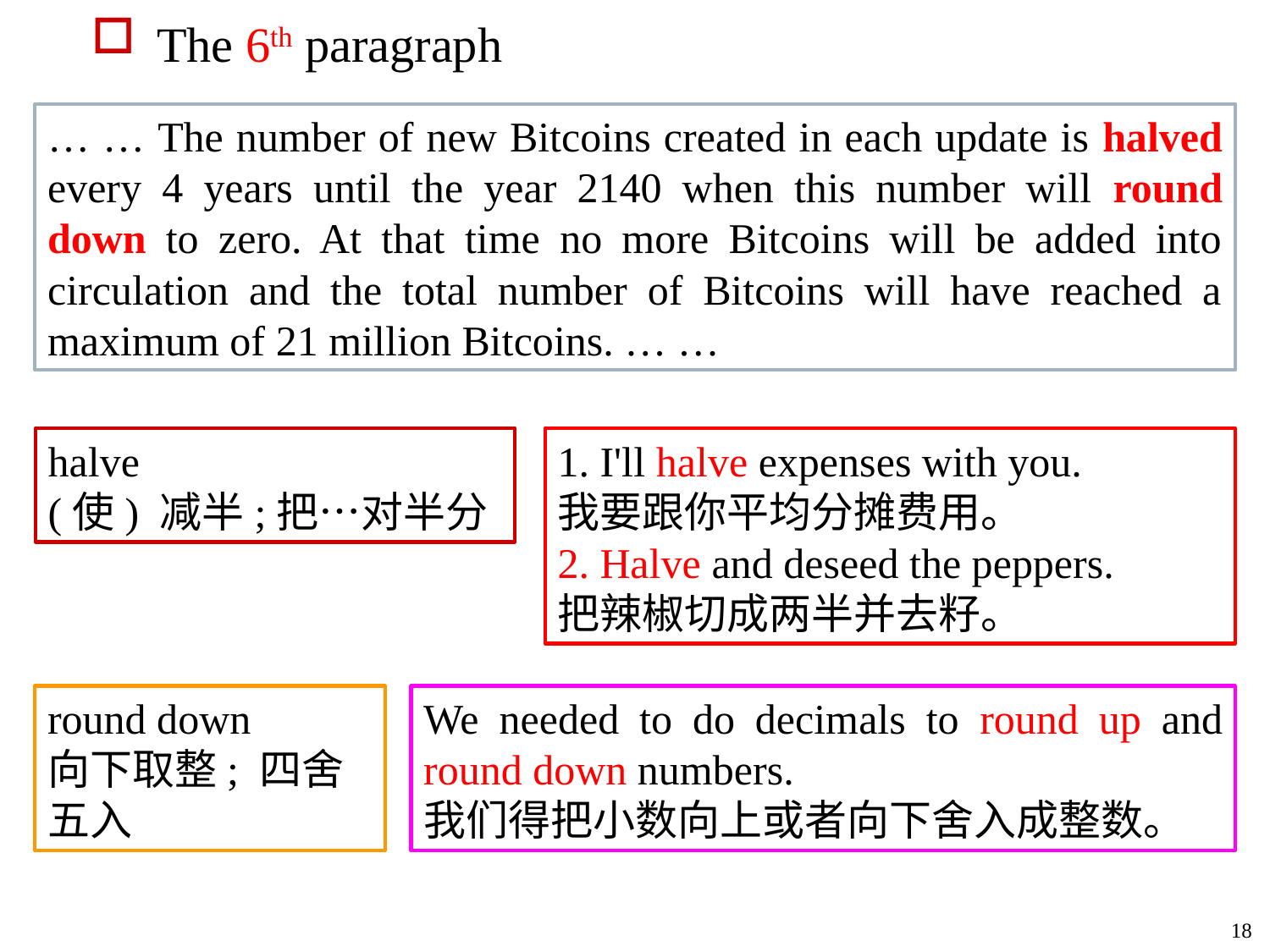

The 6th paragraph
… … The number of new Bitcoins created in each update is halved every 4 years until the year 2140 when this number will round down to zero. At that time no more Bitcoins will be added into circulation and the total number of Bitcoins will have reached a maximum of 21 million Bitcoins. … …
halve
(使) 减半;把…对半分
1. I'll halve expenses with you.
我要跟你平均分摊费用。
2. Halve and deseed the peppers.
把辣椒切成两半并去籽。
round down
向下取整; 四舍五入
We needed to do decimals to round up and round down numbers.
我们得把小数向上或者向下舍入成整数。
18